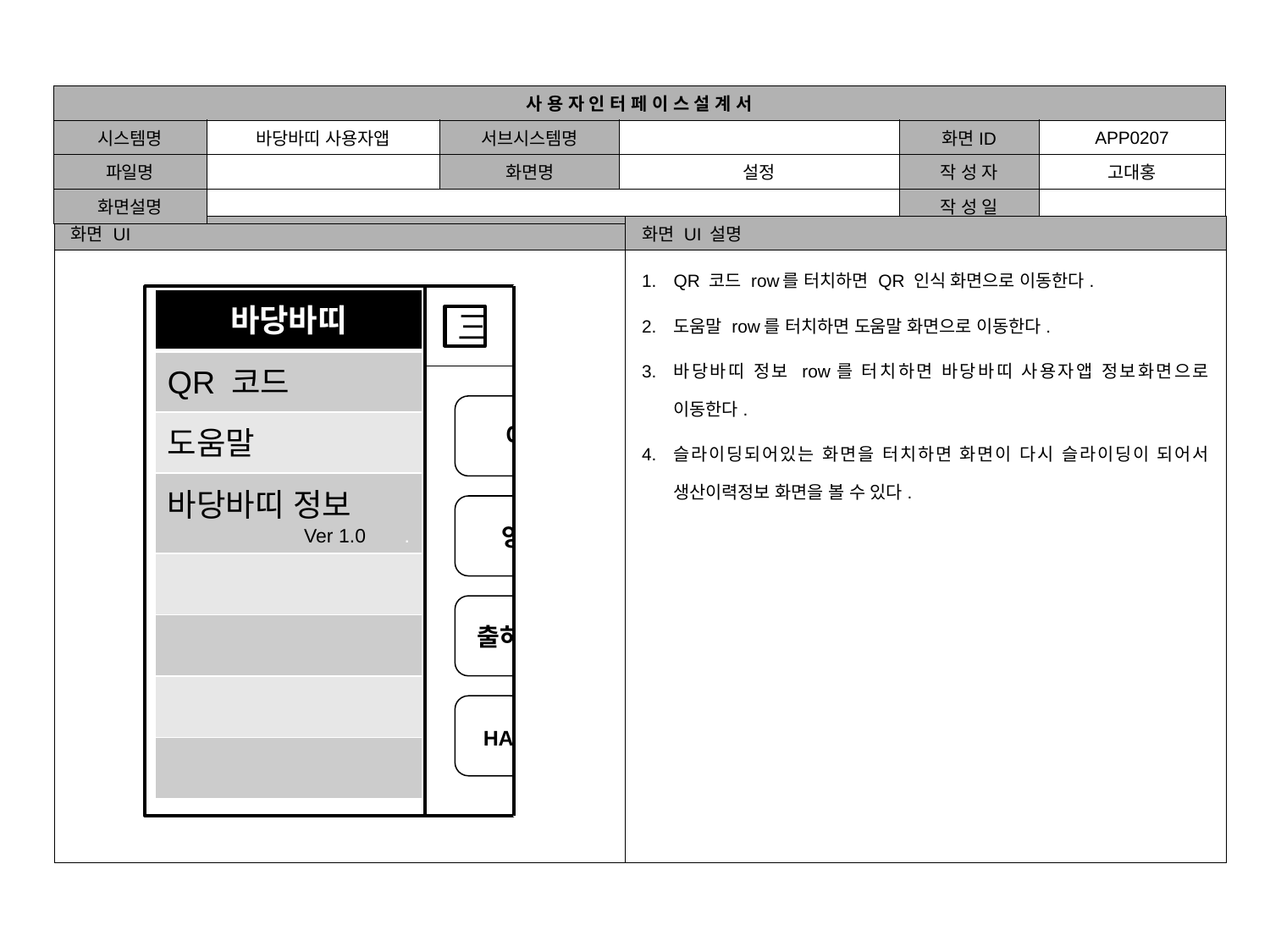

| 사 용 자 인 터 페 이 스 설 계 서 |  |  |  |  |  |
| --- | --- | --- | --- | --- | --- |
| 시스템명 | 바당바띠 사용자앱 | 서브시스템명 |  | 화면ID | APP0207 |
| 파일명 |  | 화면명 | 설정 | 작 성 자 | 고대홍 |
| 화면설명 |  |  |  | 작 성 일 |  |
| 화면 UI |
| --- |
|  |
| 화면 UI 설명 |
| --- |
| QR 코드 row를 터치하면 QR 인식 화면으로 이동한다. 도움말 row를 터치하면 도움말 화면으로 이동한다. 바당바띠 정보 row를 터치하면 바당바띠 사용자앱 정보화면으로 이동한다. 슬라이딩되어있는 화면을 터치하면 화면이 다시 슬라이딩이 되어서 생산이력정보 화면을 볼 수 있다. |

三
어종              넙치        .
양식장명     글로수산    >
출하일자 2013년 3월 22일  >
HACCP인증정보 재생산-1234 >
| 바당바띠 |
| --- |
| QR 코드 |
| 도움말 |
| 바당바띠 정보 Ver 1.0 . |
|  |
|  |
|  |
|  |